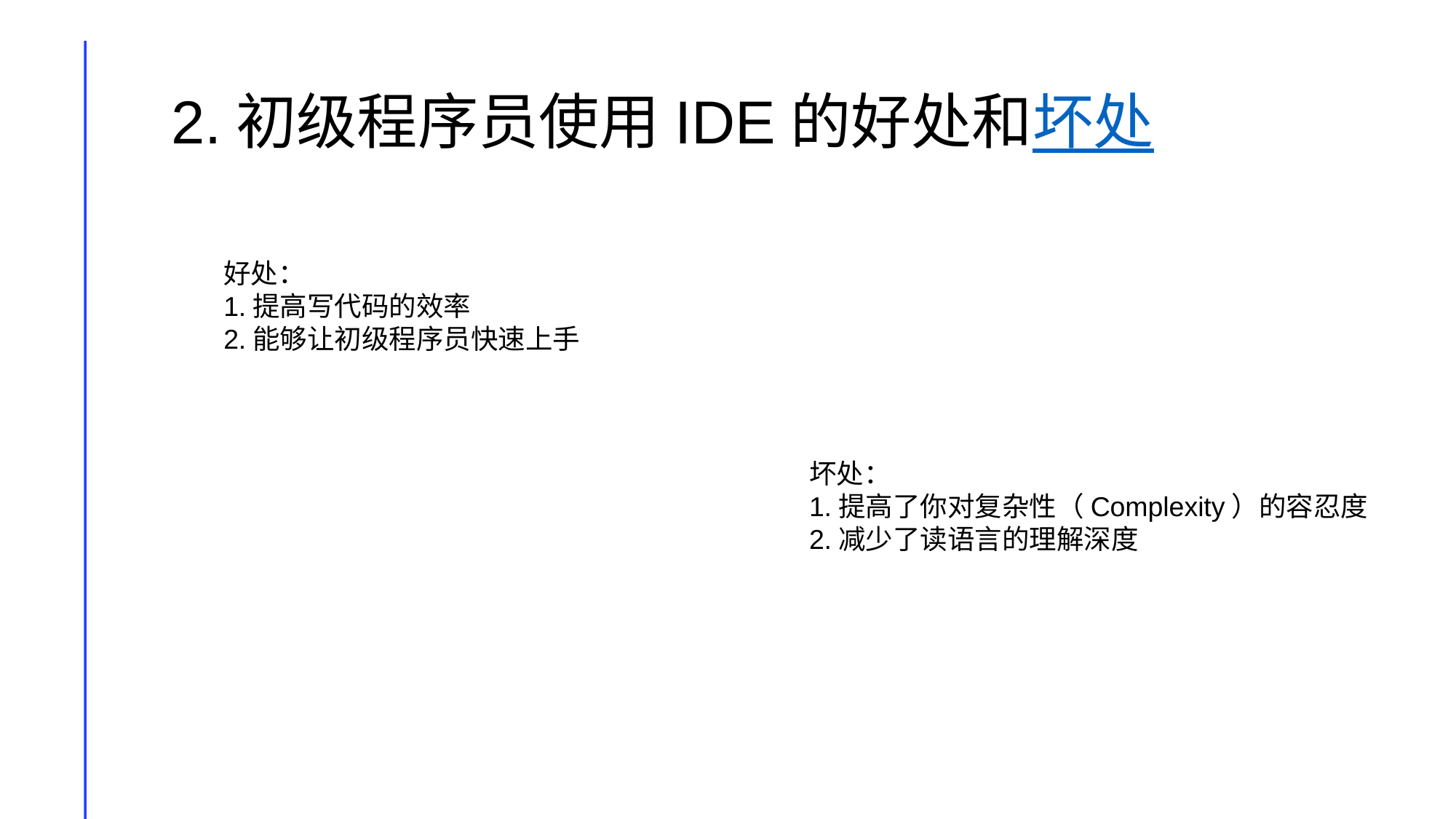

2.初级程序员使用IDE的好处和坏处
好处：
1.提高写代码的效率
2.能够让初级程序员快速上手

坏处：
1.提高了你对复杂性（Complexity）的容忍度
2.减少了读语言的理解深度